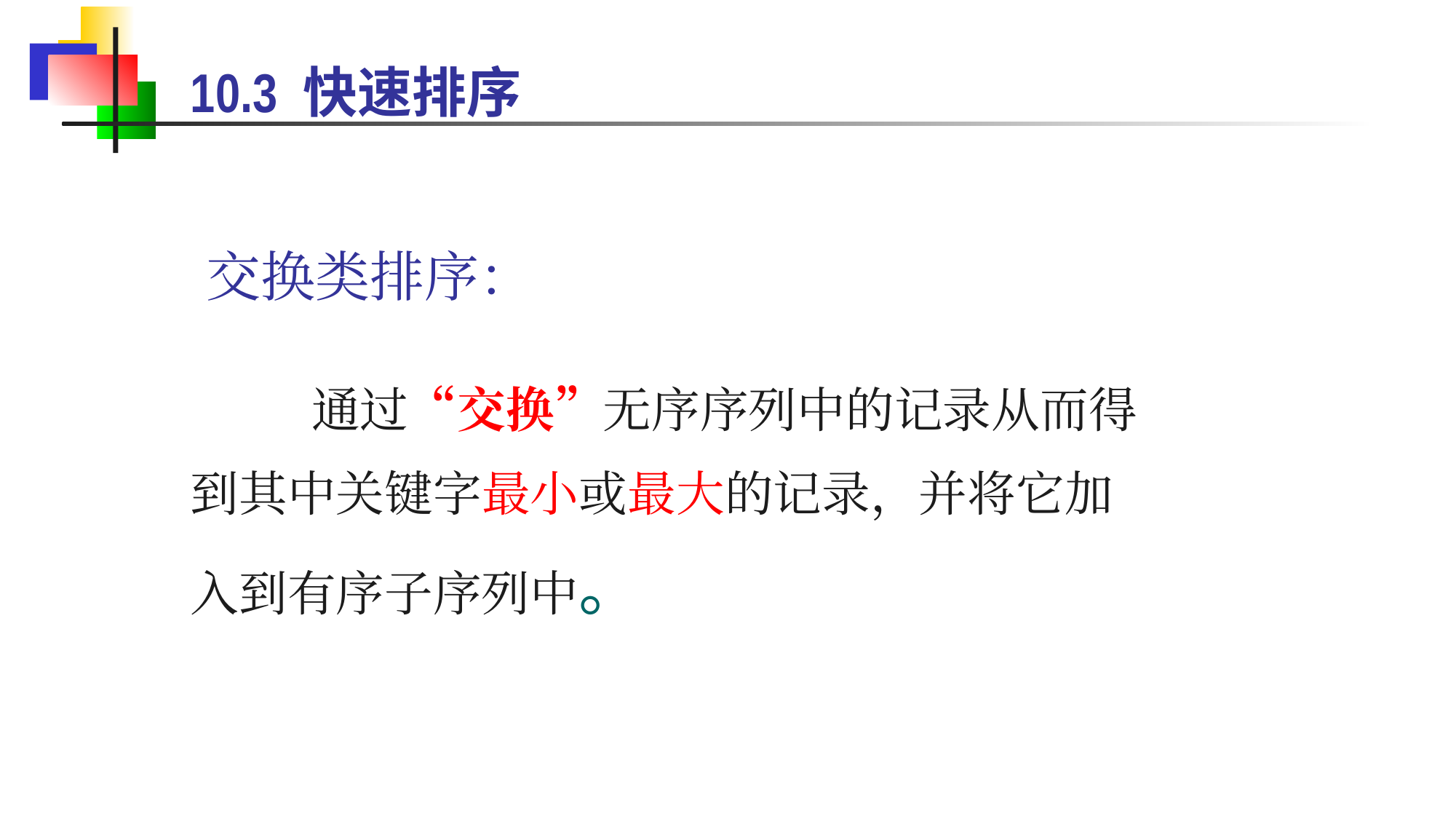

10.3 快速排序
交换类排序：
　　通过“交换”无序序列中的记录从而得到其中关键字最小或最大的记录，并将它加入到有序子序列中。